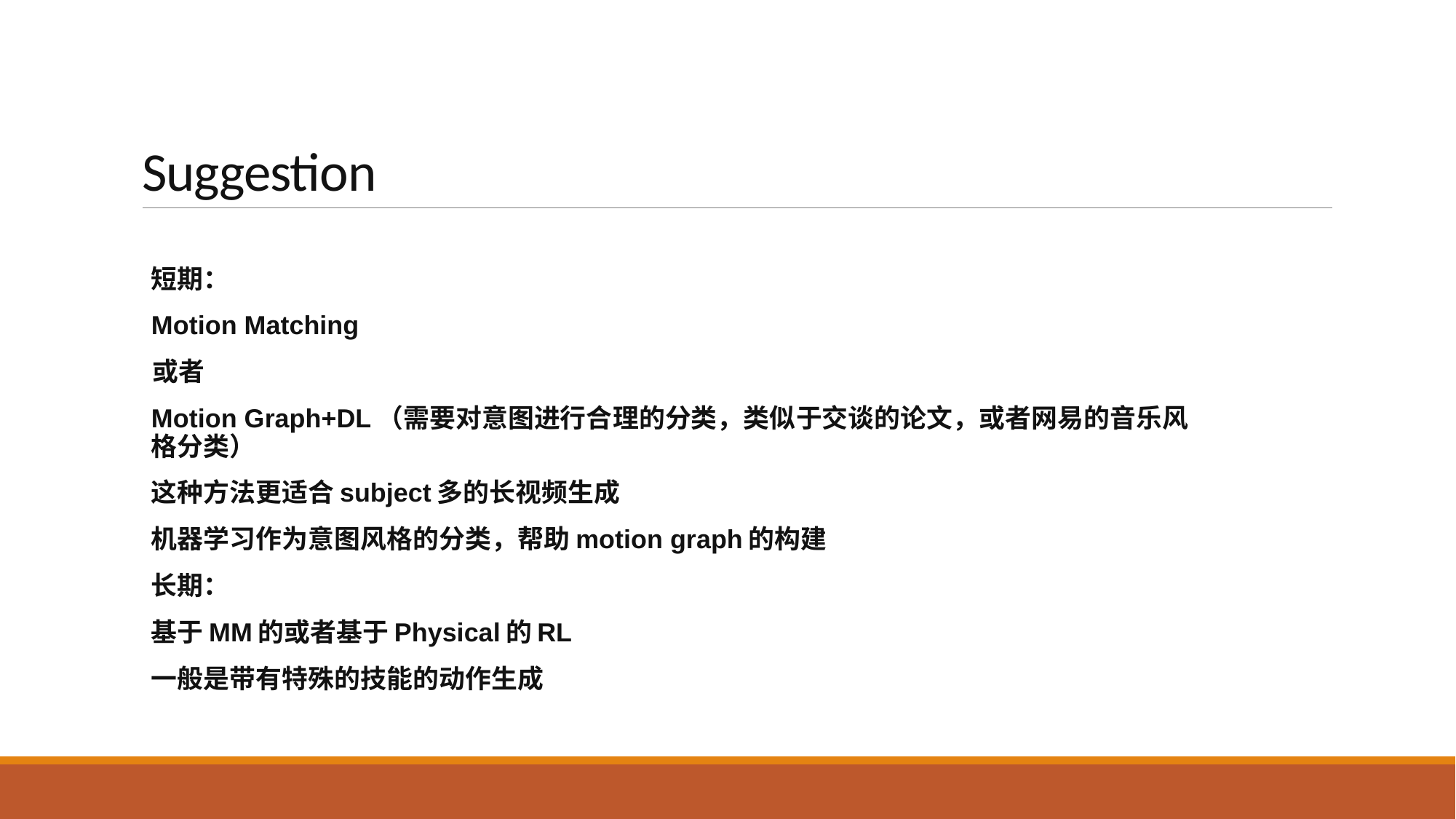

# Suggestion
短期：
Motion Matching
 或者
Motion Graph+DL（需要对意图进行合理的分类，类似于交谈的论文，或者网易的音乐风格分类）
这种方法更适合subject多的长视频生成
机器学习作为意图风格的分类，帮助motion graph的构建
长期：
基于MM的或者基于Physical的RL
一般是带有特殊的技能的动作生成